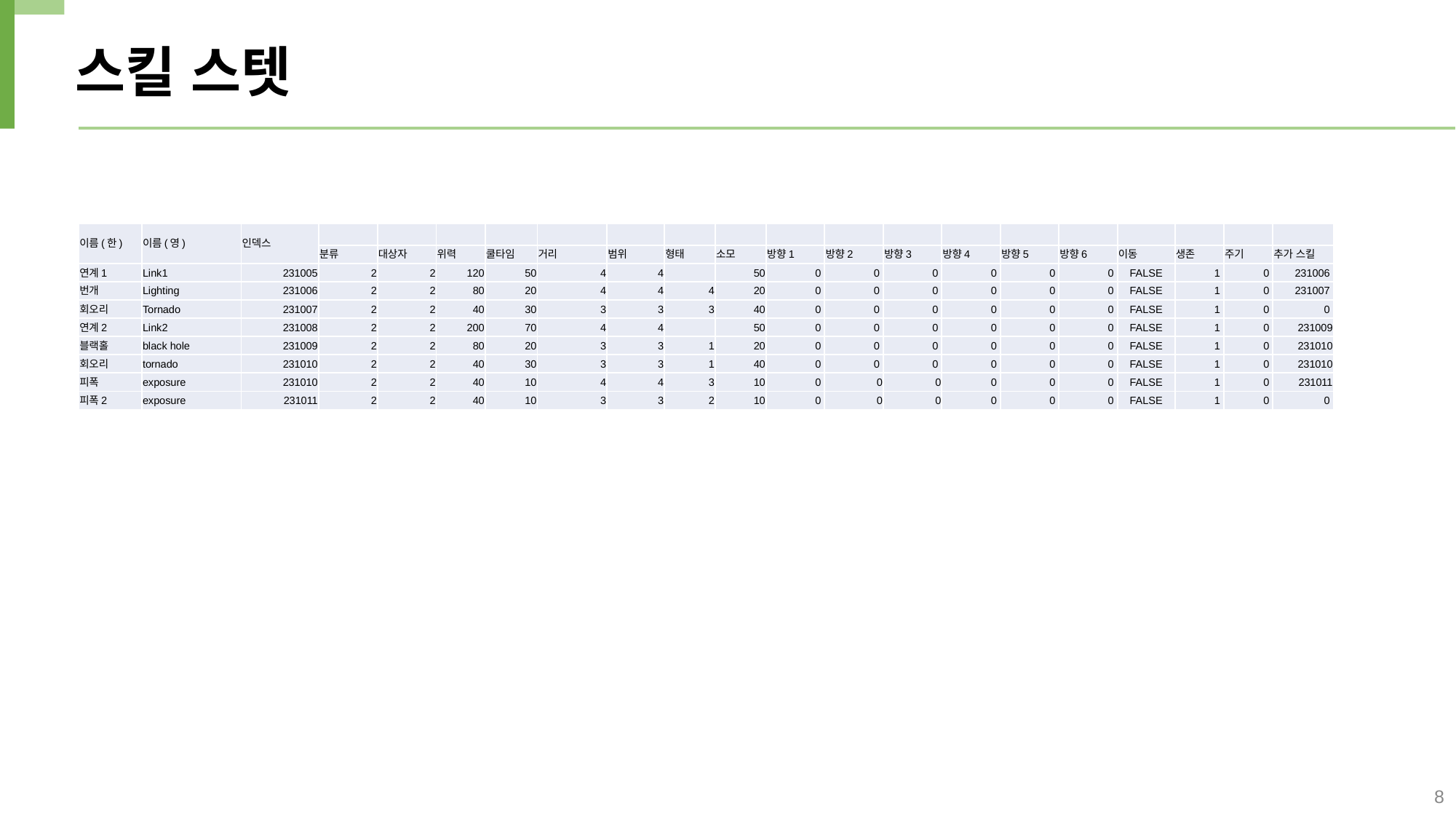

스킬 스텟
| 이름(한) | 이름(영) | 인덱스 |  |  |  |  |  |  |  |  |  |  |  |  |  |  |  |  |  |  |
| --- | --- | --- | --- | --- | --- | --- | --- | --- | --- | --- | --- | --- | --- | --- | --- | --- | --- | --- | --- | --- |
|  |  |  | 분류 | 대상자 | 위력 | 쿨타임 | 거리 | 범위 | 형태 | 소모 | 방향1 | 방향2 | 방향3 | 방향4 | 방향5 | 방향6 | 이동 | 생존 | 주기 | 추가 스킬 |
| 연계1 | Link1 | 231005 | 2 | 2 | 120 | 50 | 4 | 4 |  | 50 | 0 | 0 | 0 | 0 | 0 | 0 | FALSE | 1 | 0 | 231006 |
| --- | --- | --- | --- | --- | --- | --- | --- | --- | --- | --- | --- | --- | --- | --- | --- | --- | --- | --- | --- | --- |
| 번개 | Lighting | 231006 | 2 | 2 | 80 | 20 | 4 | 4 | 4 | 20 | 0 | 0 | 0 | 0 | 0 | 0 | FALSE | 1 | 0 | 231007 |
| 회오리 | Tornado | 231007 | 2 | 2 | 40 | 30 | 3 | 3 | 3 | 40 | 0 | 0 | 0 | 0 | 0 | 0 | FALSE | 1 | 0 | 0 |
| 연계2 | Link2 | 231008 | 2 | 2 | 200 | 70 | 4 | 4 |  | 50 | 0 | 0 | 0 | 0 | 0 | 0 | FALSE | 1 | 0 | 231009 |
| 블랙홀 | black hole | 231009 | 2 | 2 | 80 | 20 | 3 | 3 | 1 | 20 | 0 | 0 | 0 | 0 | 0 | 0 | FALSE | 1 | 0 | 231010 |
| 회오리 | tornado | 231010 | 2 | 2 | 40 | 30 | 3 | 3 | 1 | 40 | 0 | 0 | 0 | 0 | 0 | 0 | FALSE | 1 | 0 | 231010 |
| 피폭 | exposure | 231010 | 2 | 2 | 40 | 10 | 4 | 4 | 3 | 10 | 0 | 0 | 0 | 0 | 0 | 0 | FALSE | 1 | 0 | 231011 |
| 피폭2 | exposure | 231011 | 2 | 2 | 40 | 10 | 3 | 3 | 2 | 10 | 0 | 0 | 0 | 0 | 0 | 0 | FALSE | 1 | 0 | 0 |
8